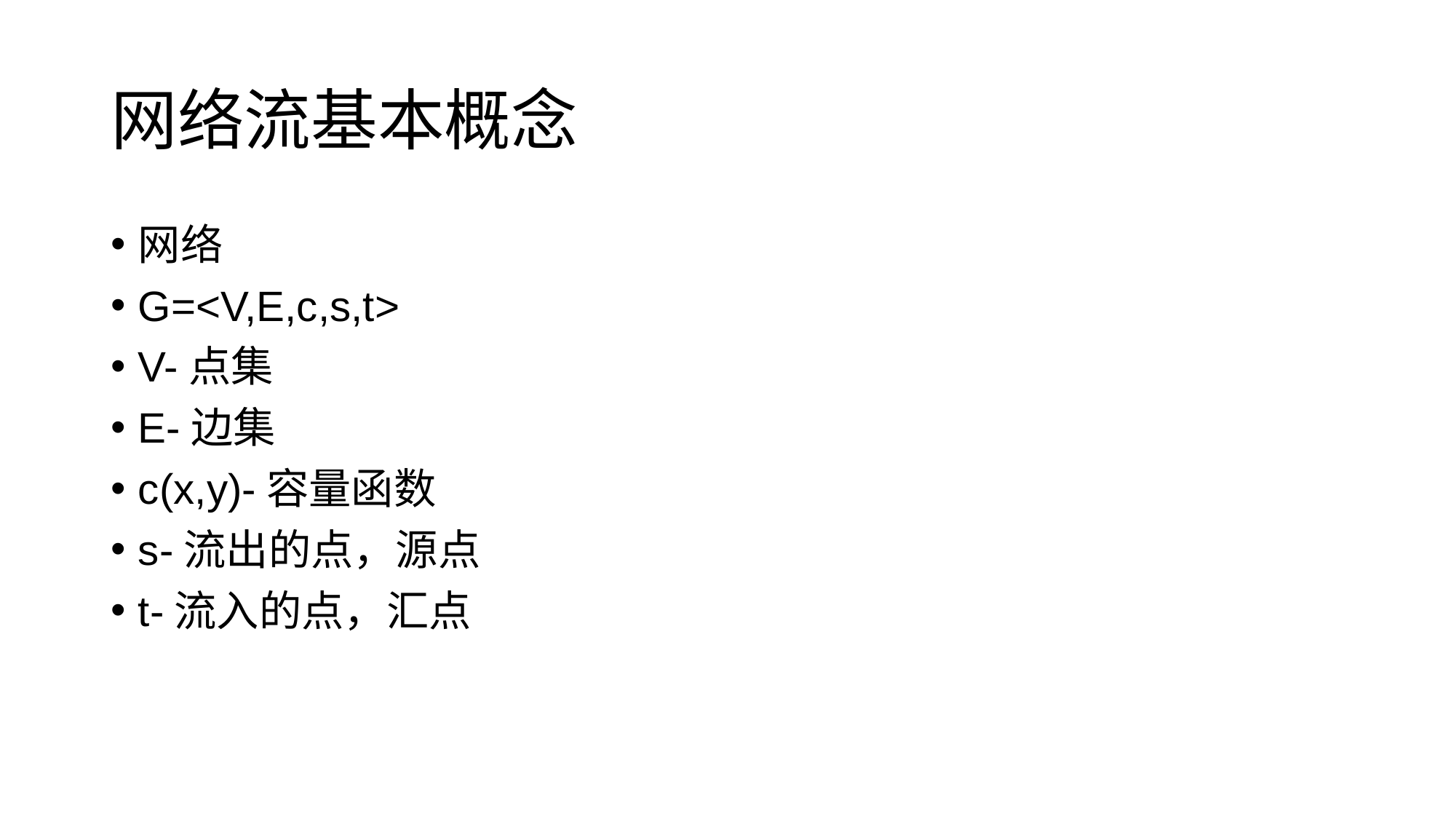

# 网络流基本概念
网络
G=<V,E,c,s,t>
V-点集
E-边集
c(x,y)-容量函数
s-流出的点，源点
t-流入的点，汇点